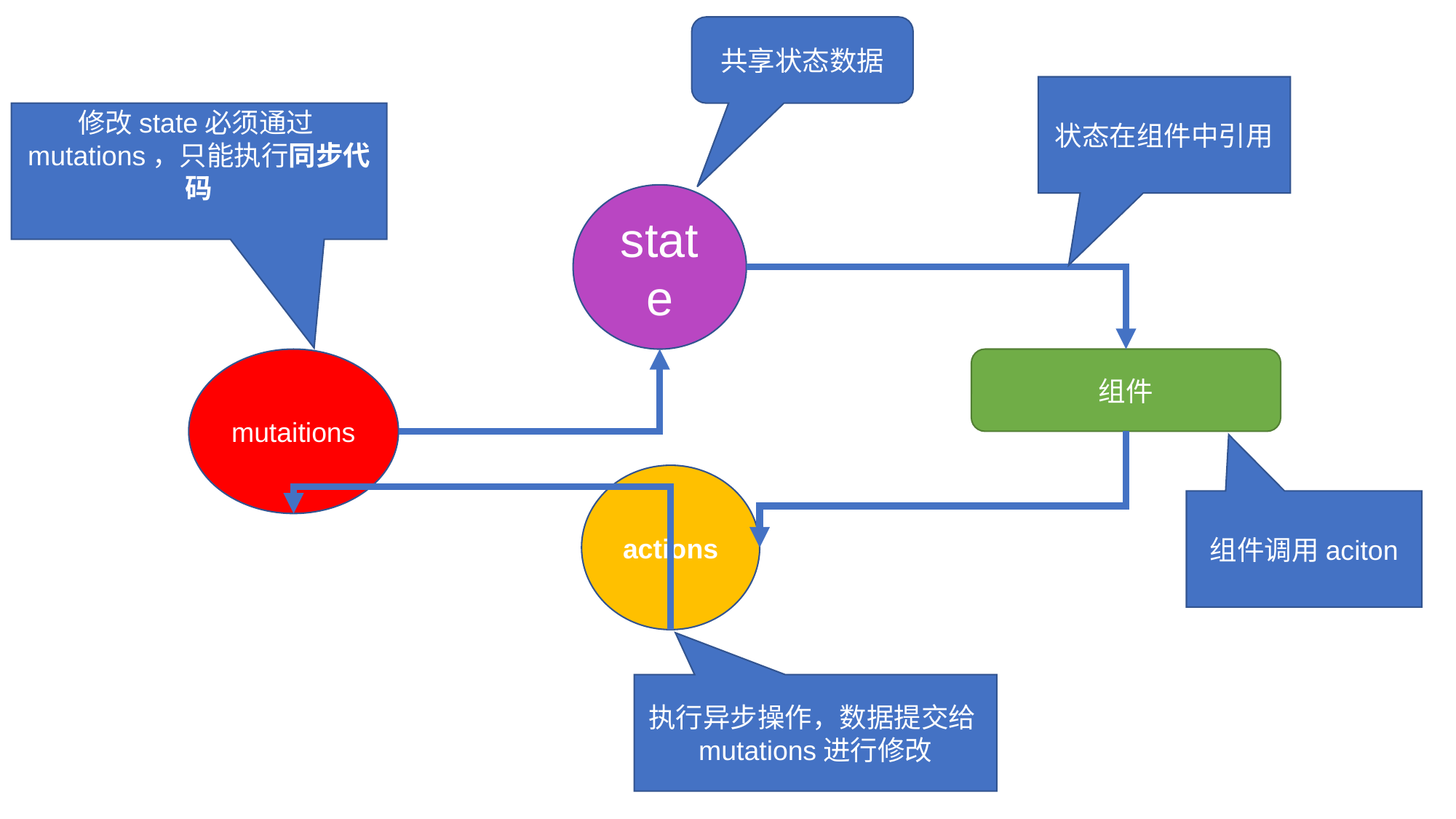

共享状态数据
状态在组件中引用
修改state必须通过mutations，只能执行同步代码

state
mutaitions
组件
actions
组件调用aciton
执行异步操作，数据提交给mutations进行修改